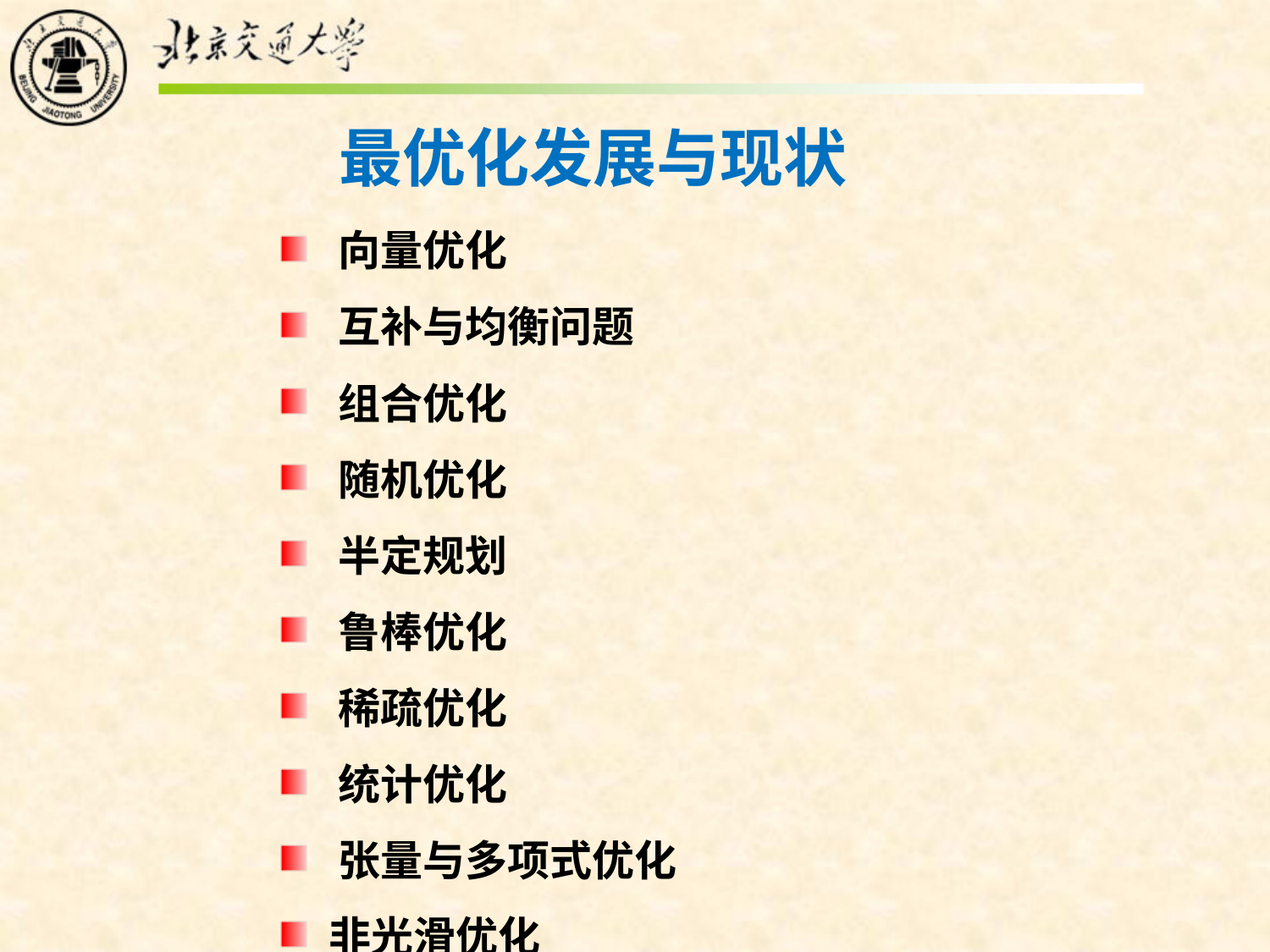

最优化发展与现状
  向量优化
  互补与均衡问题
  组合优化
  随机优化
  半定规划
  鲁棒优化
  稀疏优化
  统计优化
  张量与多项式优化
 非光滑优化